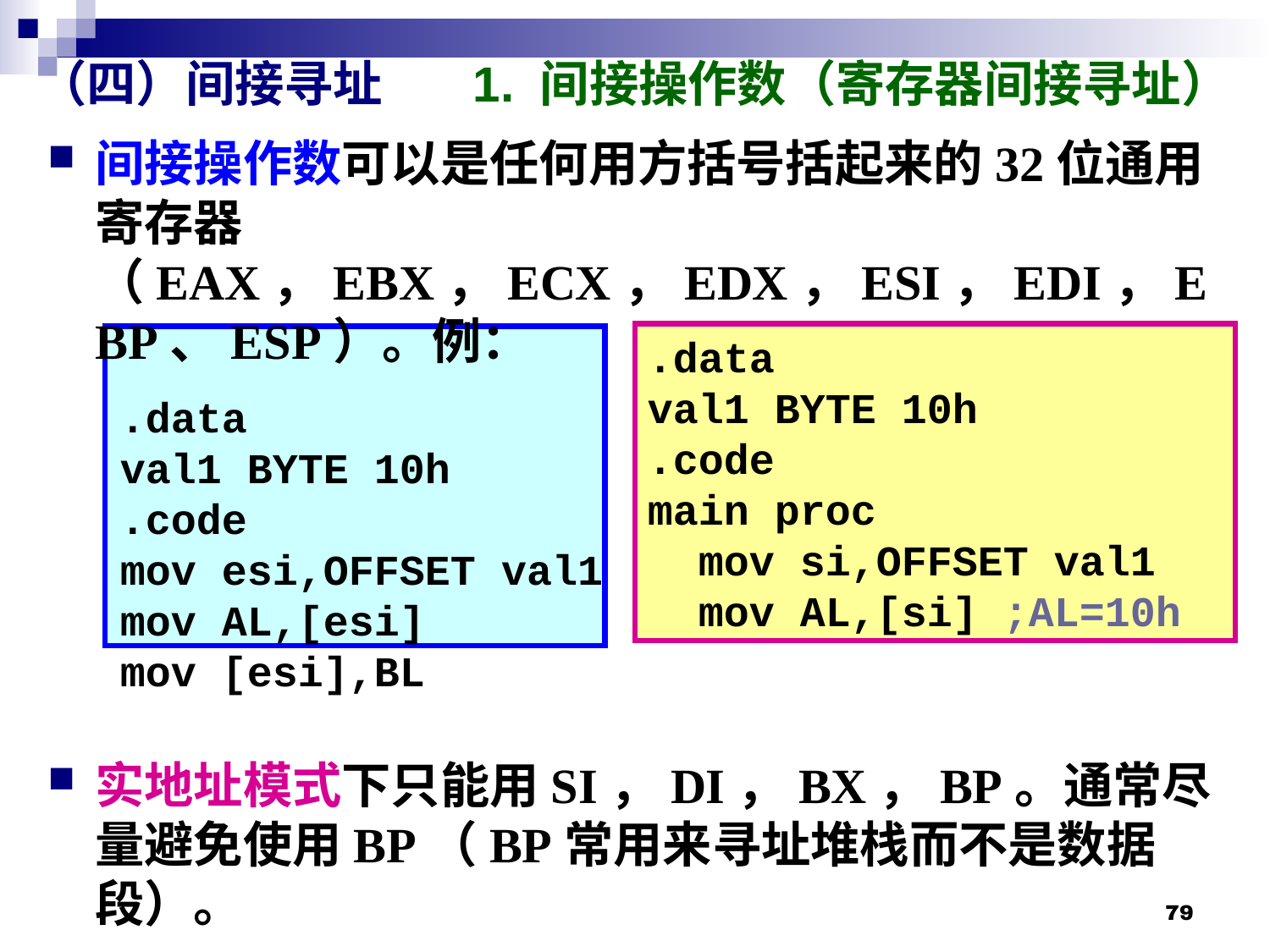

# （四）间接寻址       1. 间接操作数（寄存器间接寻址）
间接操作数可以是任何用方括号括起来的32位通用寄存器（EAX，EBX，ECX，EDX，ESI，EDI，EBP、ESP）。例：
.data
val1 BYTE 10h
.code
mov esi,OFFSET val1
mov AL,[esi]
mov [esi],BL

实地址模式下只能用SI，DI，BX，BP。通常尽量避免使用BP（BP常用来寻址堆栈而不是数据段）。
.data
val1 BYTE 10h
.code
main proc
  mov si,OFFSET val1
  mov AL,[si] ;AL=10h

79